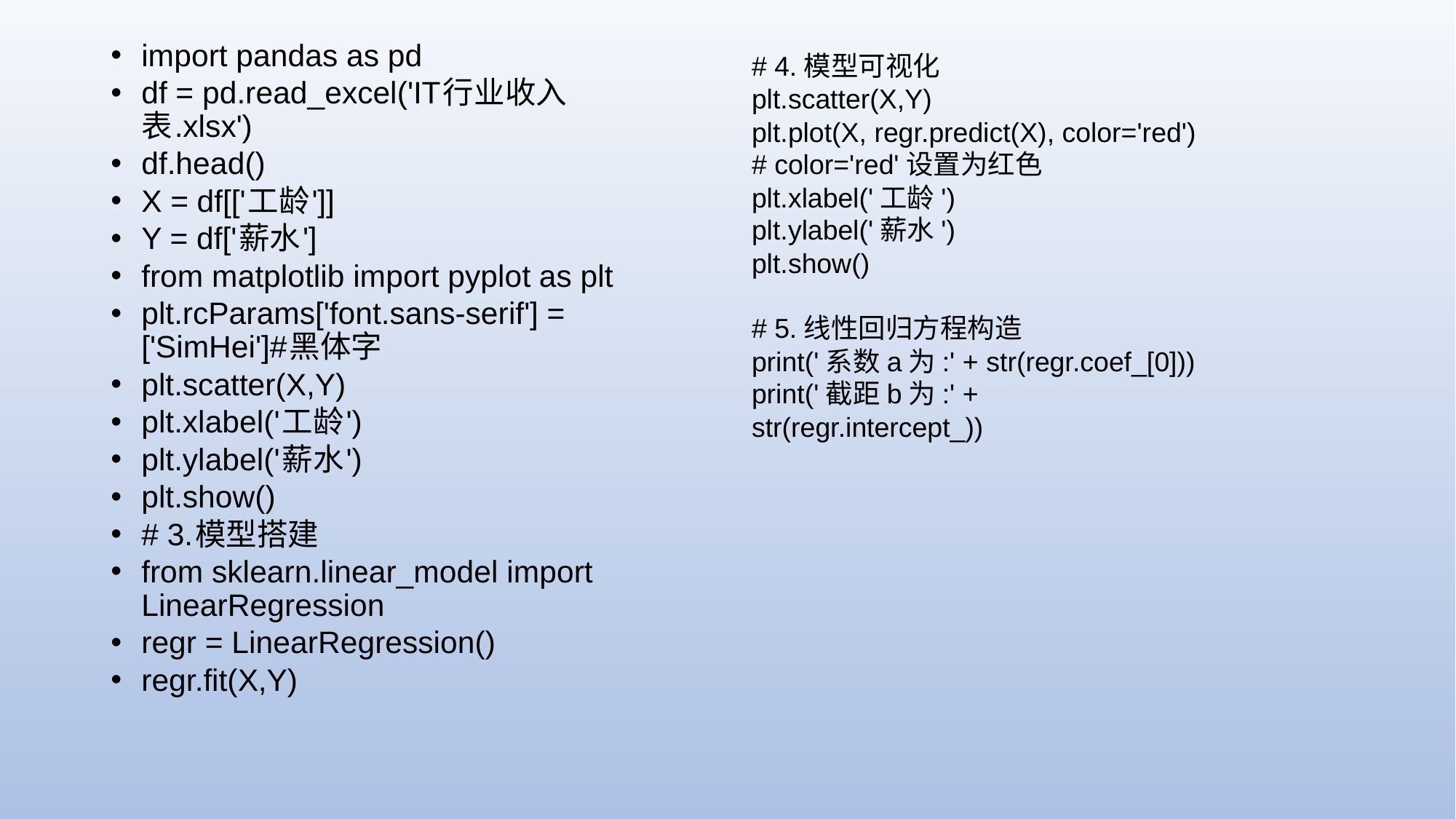

import pandas as pd
df = pd.read_excel('IT行业收入表.xlsx')
df.head()
X = df[['工龄']]
Y = df['薪水']
from matplotlib import pyplot as plt
plt.rcParams['font.sans-serif'] = ['SimHei']#黑体字
plt.scatter(X,Y)
plt.xlabel('工龄')
plt.ylabel('薪水')
plt.show()
# 3.模型搭建
from sklearn.linear_model import LinearRegression
regr = LinearRegression()
regr.fit(X,Y)

# 4.模型可视化
plt.scatter(X,Y)
plt.plot(X, regr.predict(X), color='red')  # color='red'设置为红色
plt.xlabel('工龄')
plt.ylabel('薪水')
plt.show()

# 5.线性回归方程构造
print('系数a为:' + str(regr.coef_[0]))
print('截距b为:' + str(regr.intercept_))